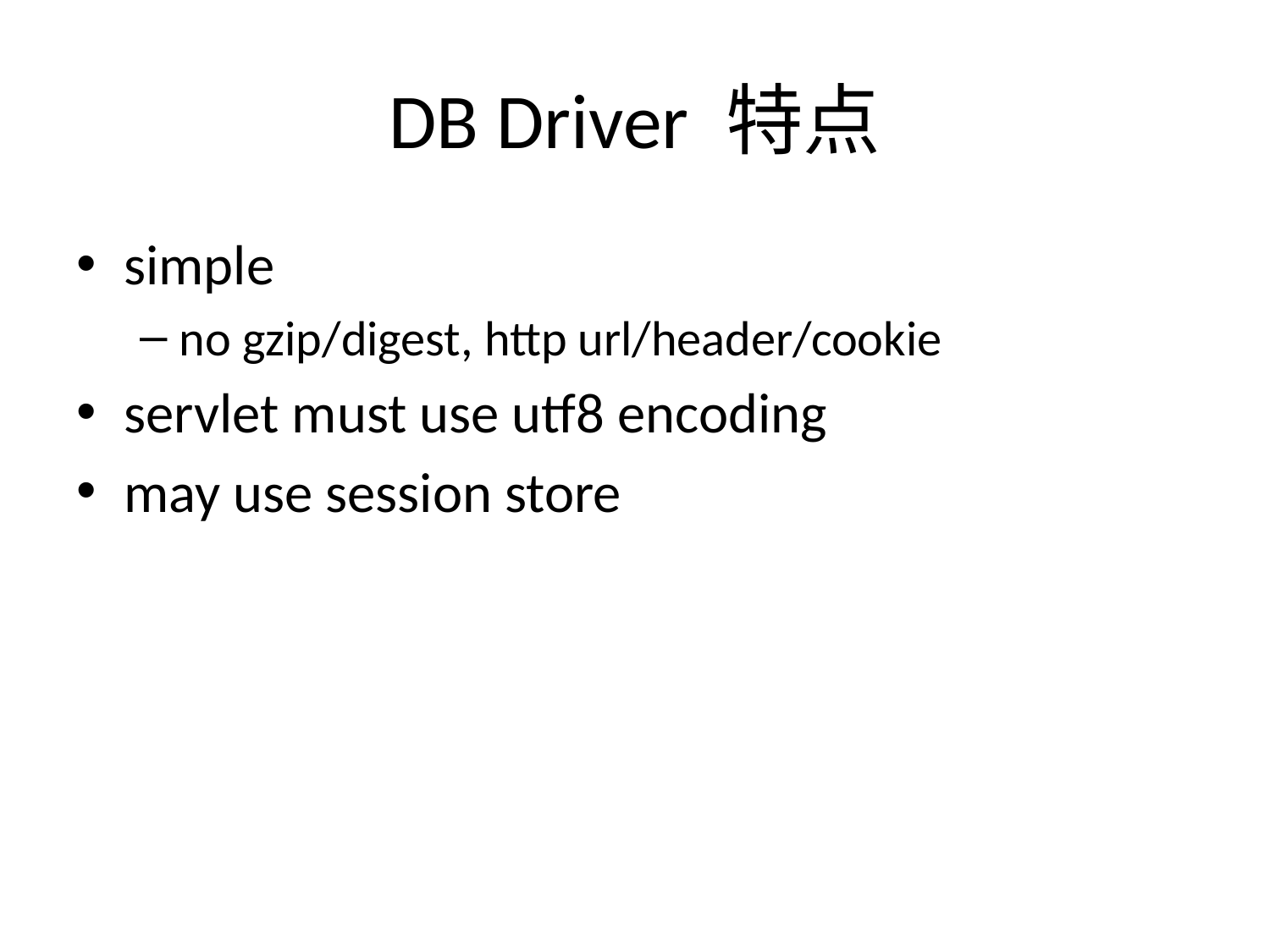

# DB Driver 特点
simple
no gzip/digest, http url/header/cookie
servlet must use utf8 encoding
may use session store